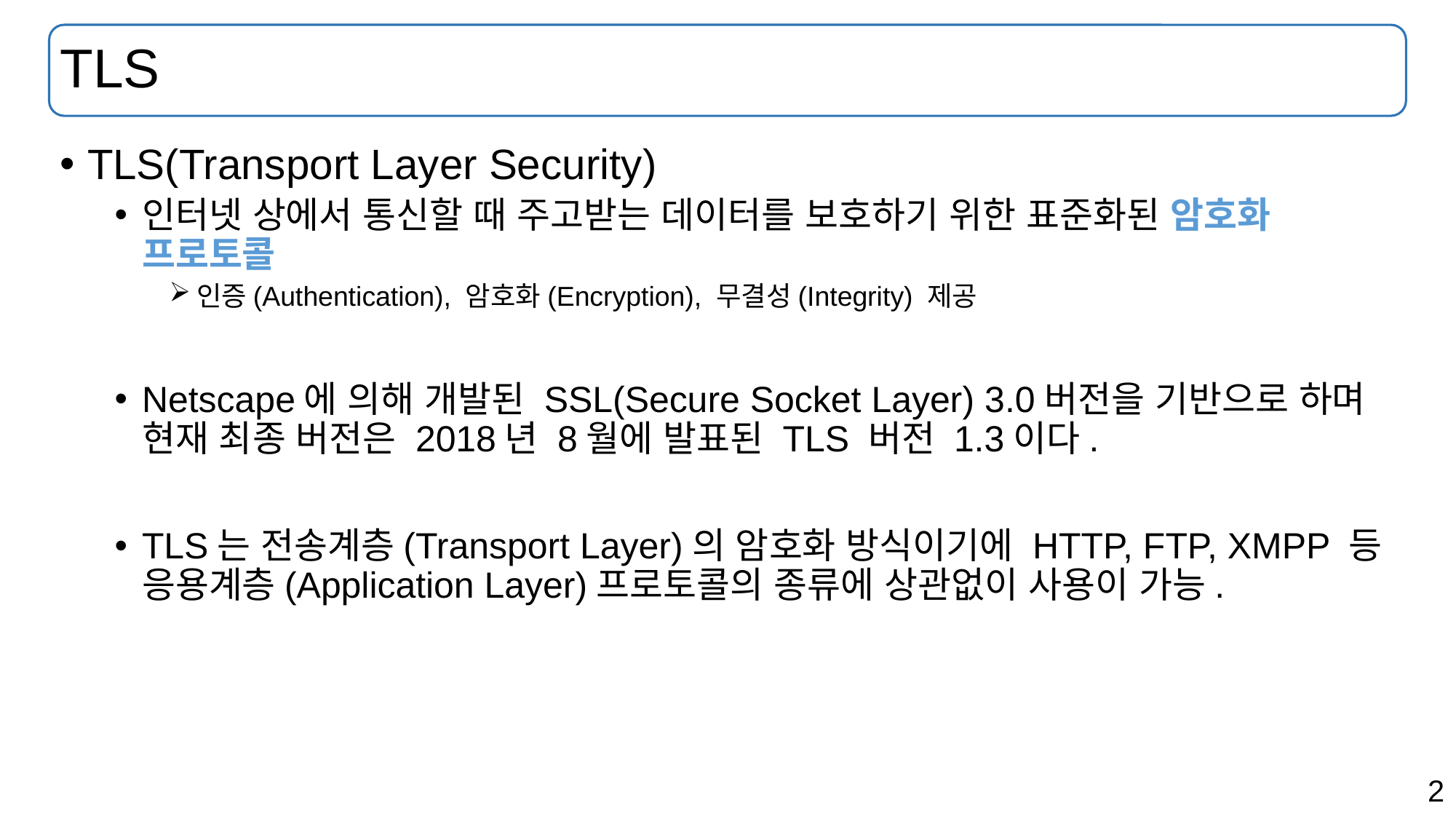

# TLS
TLS(Transport Layer Security)
인터넷 상에서 통신할 때 주고받는 데이터를 보호하기 위한 표준화된 암호화 프로토콜
인증(Authentication), 암호화(Encryption), 무결성(Integrity) 제공

Netscape에 의해 개발된 SSL(Secure Socket Layer) 3.0버전을 기반으로 하며 현재 최종 버전은 2018년 8월에 발표된 TLS 버전 1.3이다.

TLS는 전송계층(Transport Layer)의 암호화 방식이기에 HTTP, FTP, XMPP 등 응용계층(Application Layer)프로토콜의 종류에 상관없이 사용이 가능.